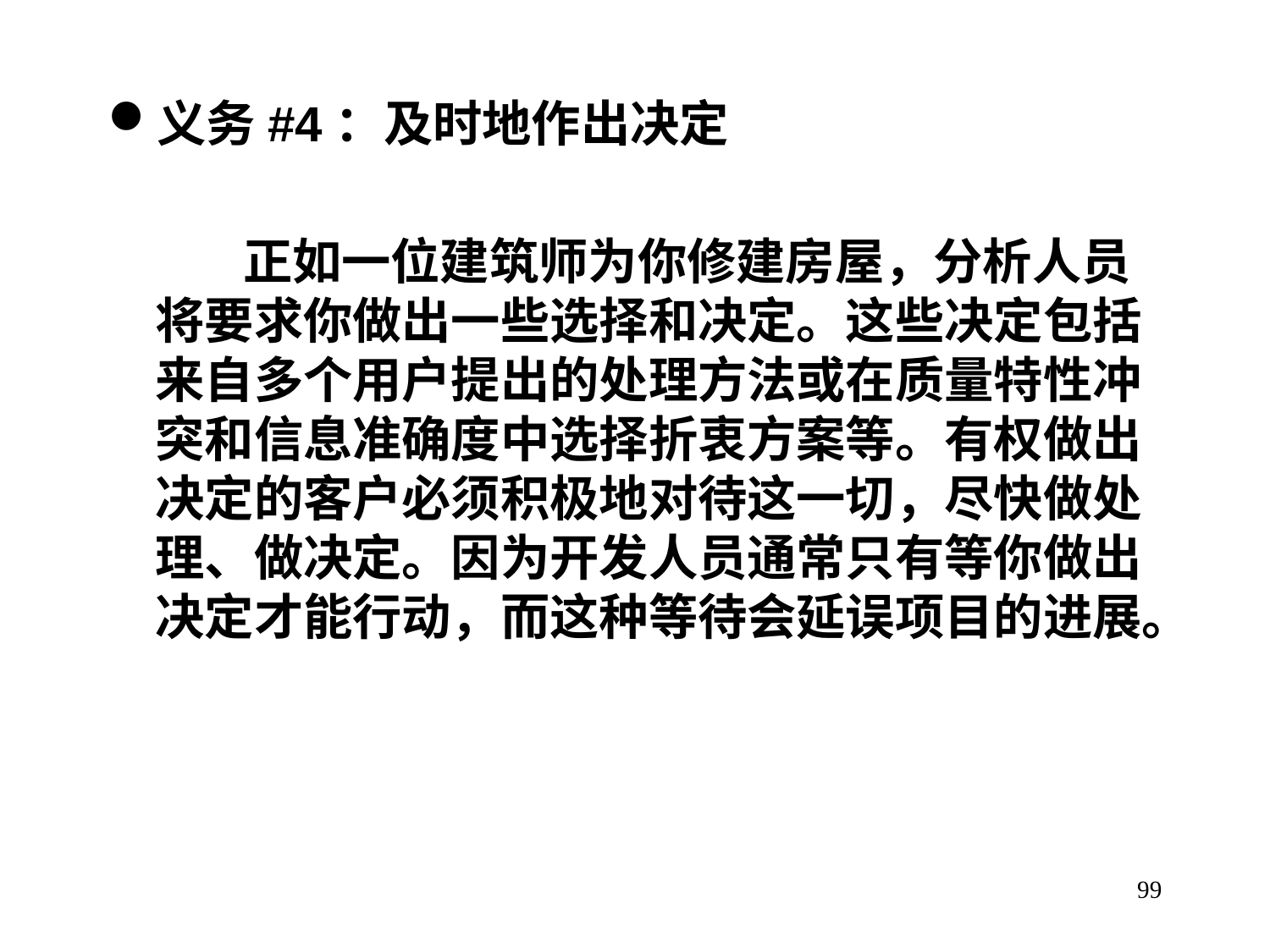

# 义务#4：及时地作出决定

           正如一位建筑师为你修建房屋，分析人员将要求你做出一些选择和决定。这些决定包括来自多个用户提出的处理方法或在质量特性冲突和信息准确度中选择折衷方案等。有权做出决定的客户必须积极地对待这一切，尽快做处理、做决定。因为开发人员通常只有等你做出决定才能行动，而这种等待会延误项目的进展。

99